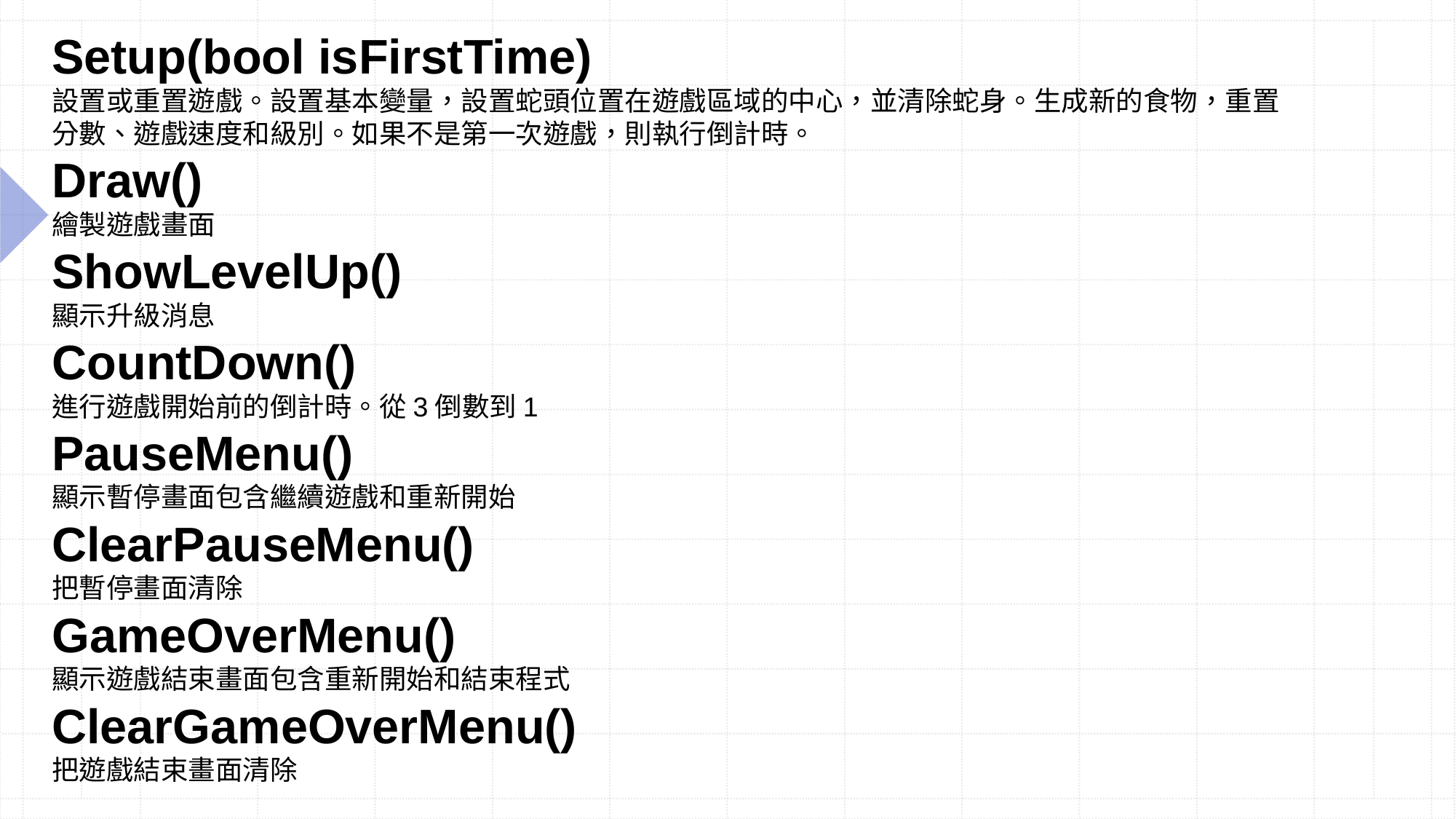

Setup(bool isFirstTime)
設置或重置遊戲。設置基本變量，設置蛇頭位置在遊戲區域的中心，並清除蛇身。生成新的食物，重置分數、遊戲速度和級別。如果不是第一次遊戲，則執行倒計時。
Draw()
繪製遊戲畫面
ShowLevelUp()
顯示升級消息
CountDown()
進行遊戲開始前的倒計時。從3倒數到1
PauseMenu()
顯示暫停畫面包含繼續遊戲和重新開始
ClearPauseMenu()
把暫停畫面清除
GameOverMenu()
顯示遊戲結束畫面包含重新開始和結束程式
ClearGameOverMenu()
把遊戲結束畫面清除